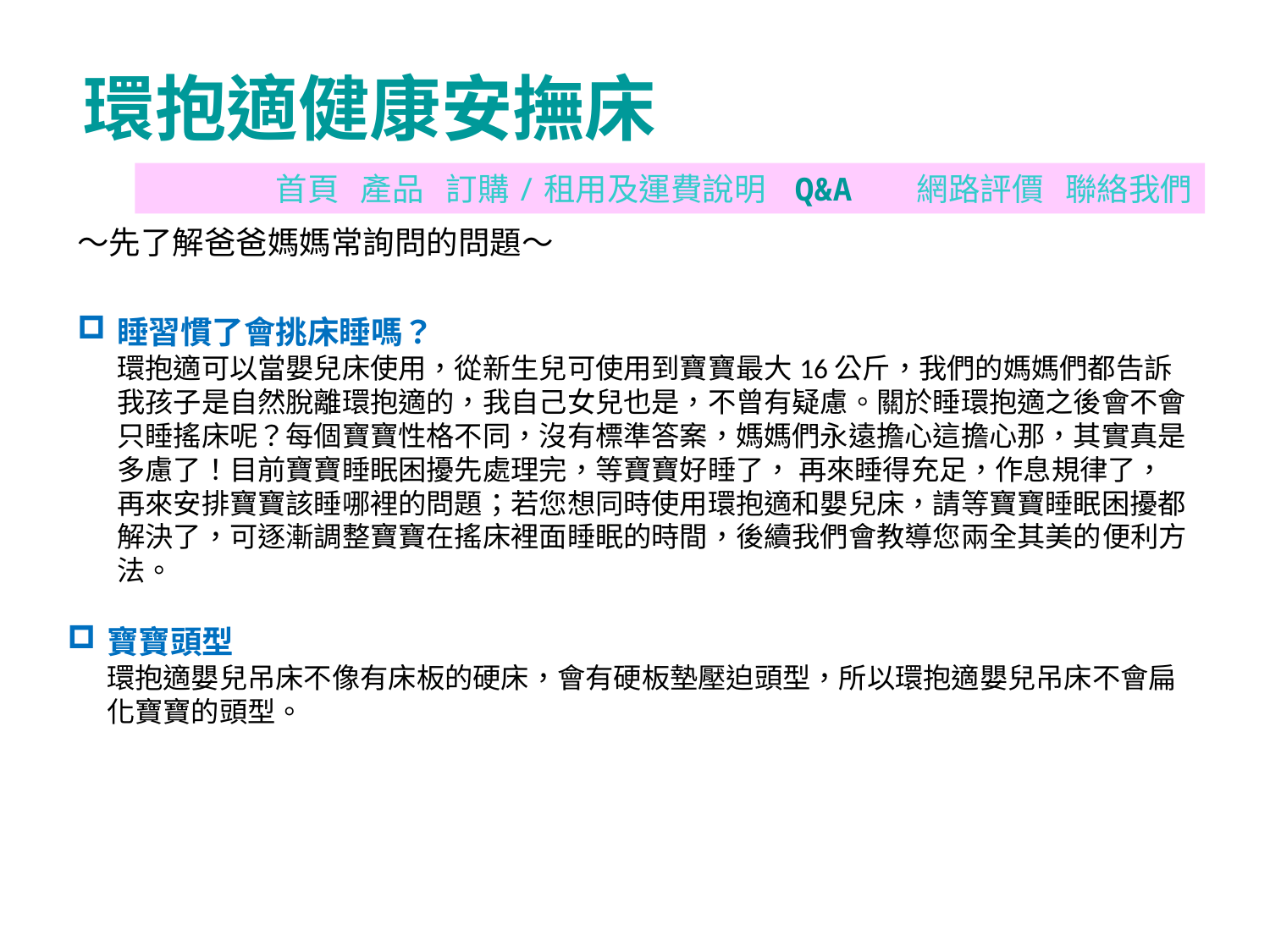

環抱適健康安撫床
首頁   產品   訂購/租用及運費說明   Q&A   網路評價   聯絡我們
～先了解爸爸媽媽常詢問的問題～
睡習慣了會挑床睡嗎？
環抱適可以當嬰兒床使用，從新生兒可使用到寶寶最大16公斤，我們的媽媽們都告訴我孩子是自然脫離環抱適的，我自己女兒也是，不曾有疑慮。關於睡環抱適之後會不會只睡搖床呢？每個寶寶性格不同，沒有標準答案，媽媽們永遠擔心這擔心那，其實真是多慮了！目前寶寶睡眠困擾先處理完，等寶寶好睡了， 再來睡得充足，作息規律了，再來安排寶寶該睡哪裡的問題；若您想同時使用環抱適和嬰兒床，請等寶寶睡眠困擾都解決了，可逐漸調整寶寶在搖床裡面睡眠的時間，後續我們會教導您兩全其美的便利方法。
寶寶頭型
環抱適嬰兒吊床不像有床板的硬床，會有硬板墊壓迫頭型，所以環抱適嬰兒吊床不會扁化寶寶的頭型。